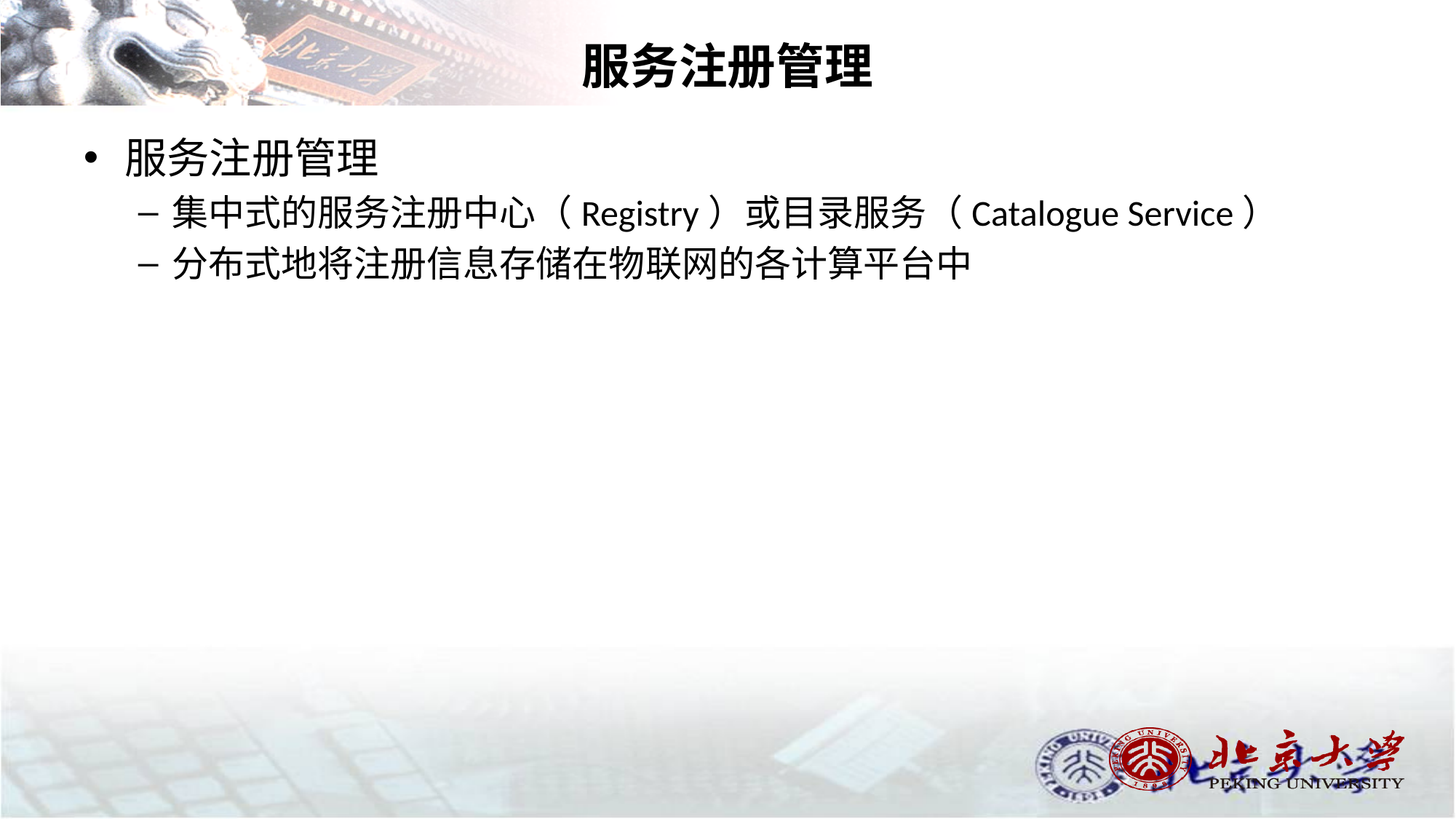

# 服务注册管理
服务注册管理
集中式的服务注册中心（Registry）或目录服务（Catalogue Service）
分布式地将注册信息存储在物联网的各计算平台中